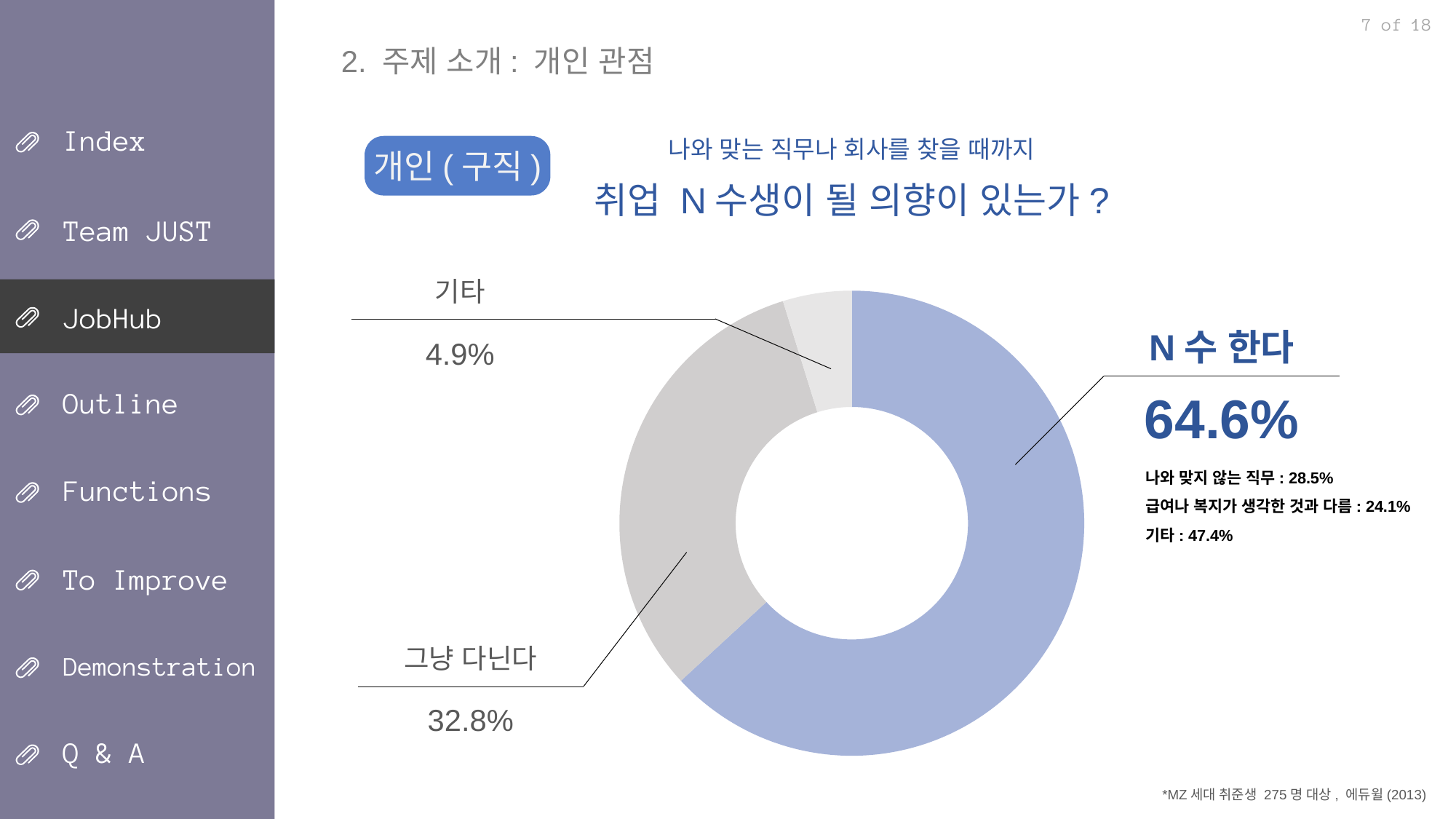

7 of 18
2. 주제 소개: 개인 관점
Index
나와 맞는 직무나 회사를 찾을 때까지

취업 N수생이 될 의향이 있는가?

개인(구직)
Team JUST

기타

### Chart

| Category | 비율 |
|---|---|
| N수 한다 | 64.6 |
| 그냥 다닌다 | 32.8 |
| 기타 | 4.9 |
JobHub

N수 한다
4.9%
Outline
64.6%

나와 맞지 않는 직무: 28.5%
급여나 복지가 생각한 것과 다름: 24.1%
기타: 47.4%

Functions

To Improve

그냥 다닌다
Demonstration

32.8%
Q & A

*MZ세대 취준생 275명 대상, 에듀윌(2013)